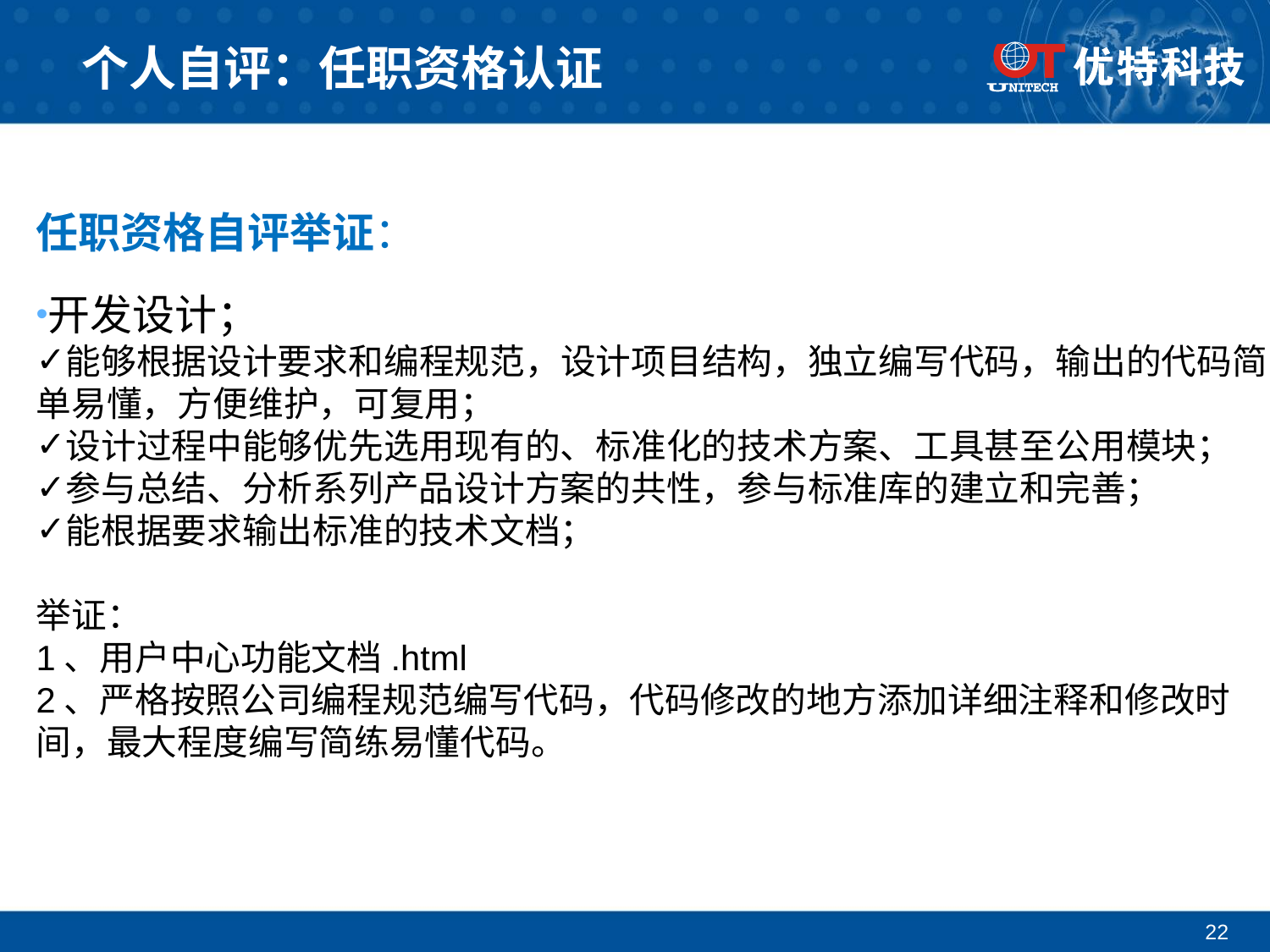

# 个人自评：任职资格认证
任职资格自评举证：
开发设计；
能够根据设计要求和编程规范，设计项目结构，独立编写代码，输出的代码简单易懂，方便维护，可复用；
设计过程中能够优先选用现有的、标准化的技术方案、工具甚至公用模块；
参与总结、分析系列产品设计方案的共性，参与标准库的建立和完善；
能根据要求输出标准的技术文档；

举证：
1、用户中心功能文档.html
2、严格按照公司编程规范编写代码，代码修改的地方添加详细注释和修改时间，最大程度编写简练易懂代码。

22